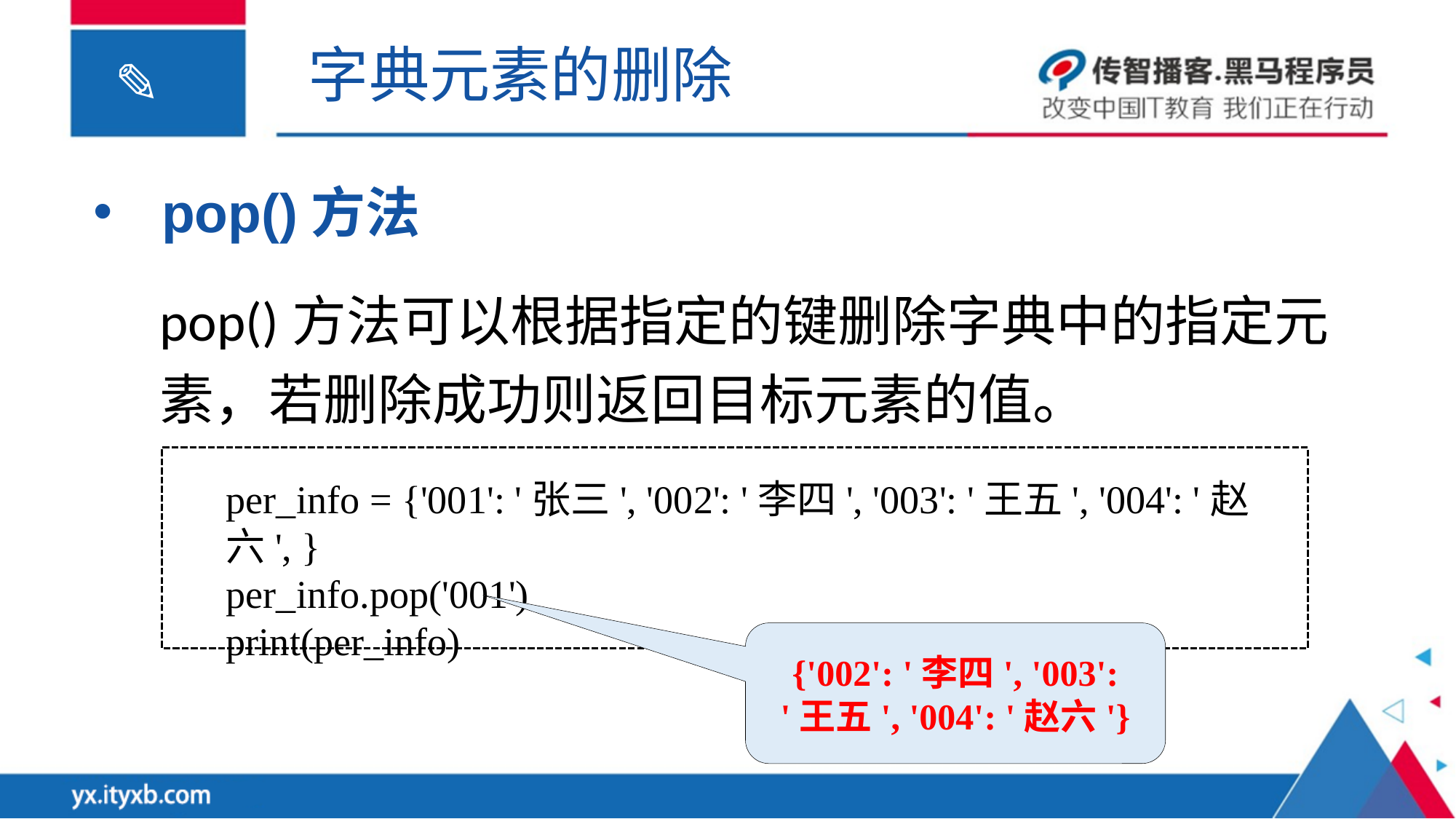

字典元素的删除
pop()方法
pop()方法可以根据指定的键删除字典中的指定元素，若删除成功则返回目标元素的值。

per_info = {'001': '张三', '002': '李四', '003': '王五', '004': '赵六', }
per_info.pop('001')
print(per_info)
{'002': '李四', '003': '王五', '004': '赵六'}